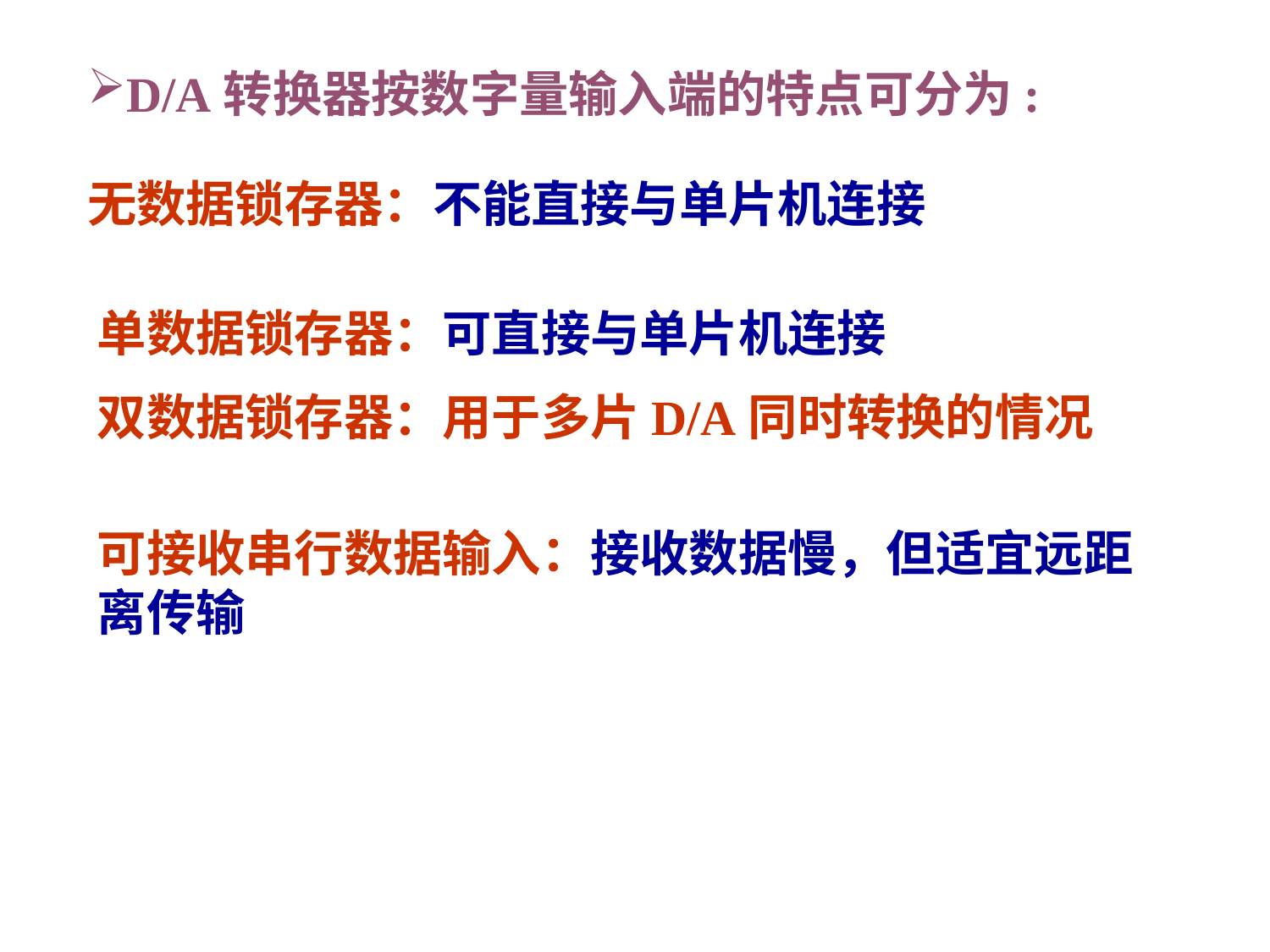

D/A转换器按数字量输入端的特点可分为:
无数据锁存器：不能直接与单片机连接
单数据锁存器：可直接与单片机连接
双数据锁存器：用于多片D/A同时转换的情况
可接收串行数据输入：接收数据慢，但适宜远距离传输